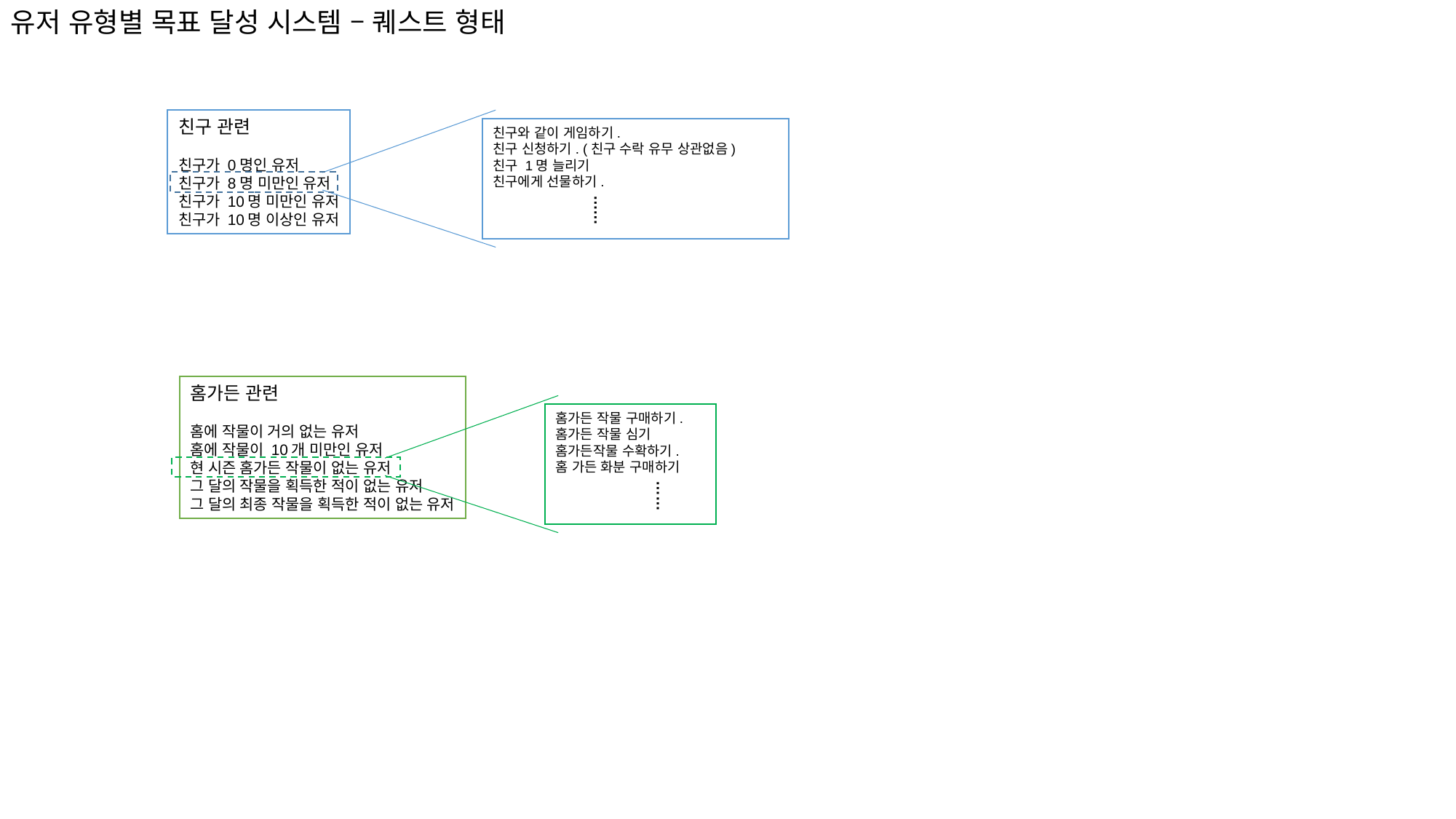

유저 유형별 목표 달성 시스템 – 퀘스트 형태
친구 관련

친구가 0명인 유저
친구가 8명 미만인 유저
친구가 10명 미만인 유저
친구가 10명 이상인 유저
친구와 같이 게임하기.
친구 신청하기. (친구 수락 유무 상관없음)
친구 1명 늘리기
친구에게 선물하기.

……
홈가든 관련

홈에 작물이 거의 없는 유저
홈에 작물이 10개 미만인 유저
현 시즌 홈가든 작물이 없는 유저
그 달의 작물을 획득한 적이 없는 유저
그 달의 최종 작물을 획득한 적이 없는 유저
홈가든 작물 구매하기.
홈가든 작물 심기
홈가든작물 수확하기.
홈 가든 화분 구매하기

……